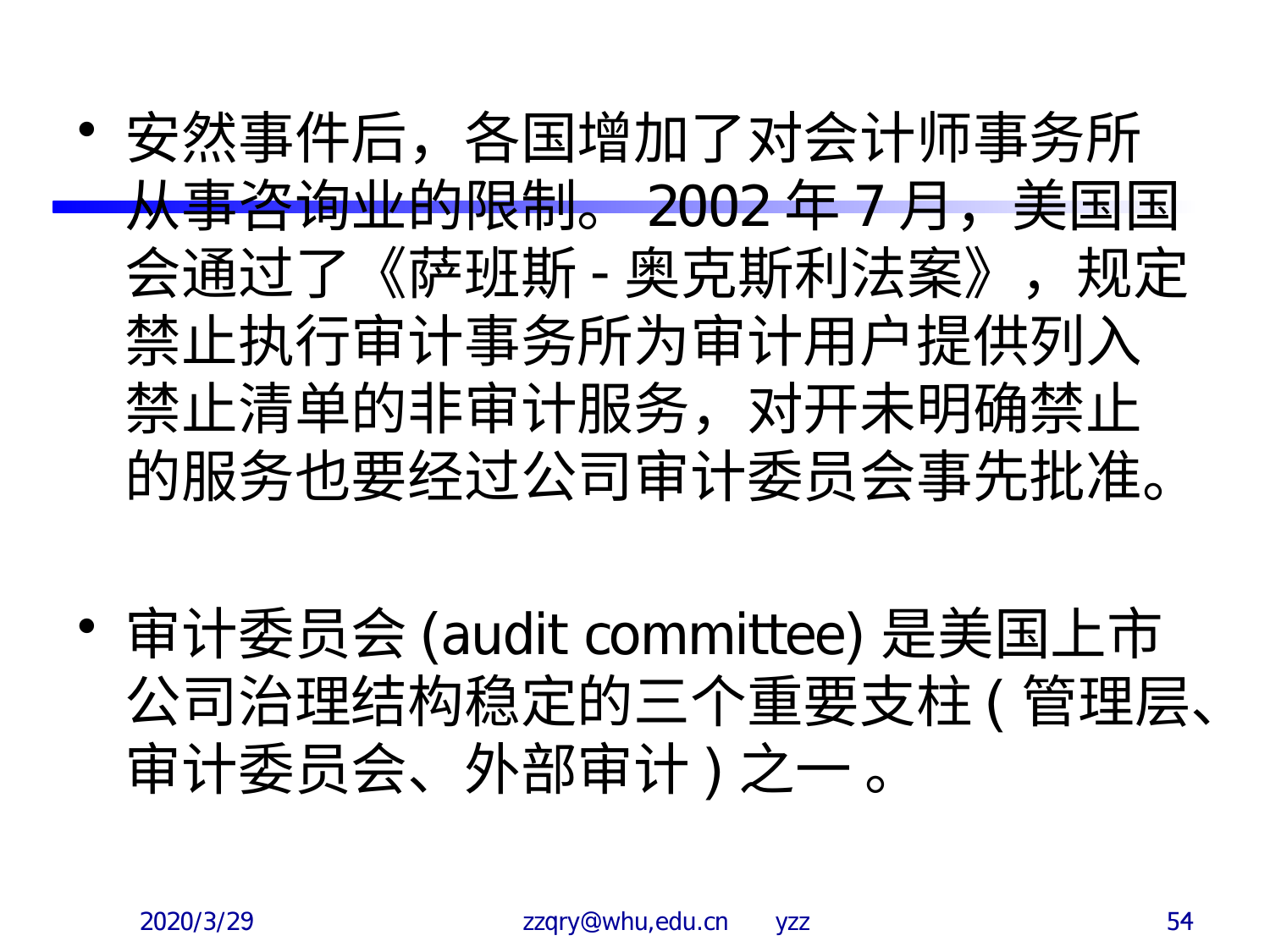

安然事件后，各国增加了对会计师事务所从事咨询业的限制。2002年7月，美国国会通过了《萨班斯-奥克斯利法案》，规定禁止执行审计事务所为审计用户提供列入禁止清单的非审计服务，对开未明确禁止的服务也要经过公司审计委员会事先批准。

审计委员会(audit committee)是美国上市公司治理结构稳定的三个重要支柱(管理层、审计委员会、外部审计)之一 。
2020/3/29
zzqry@whu,edu.cn      yzz
54